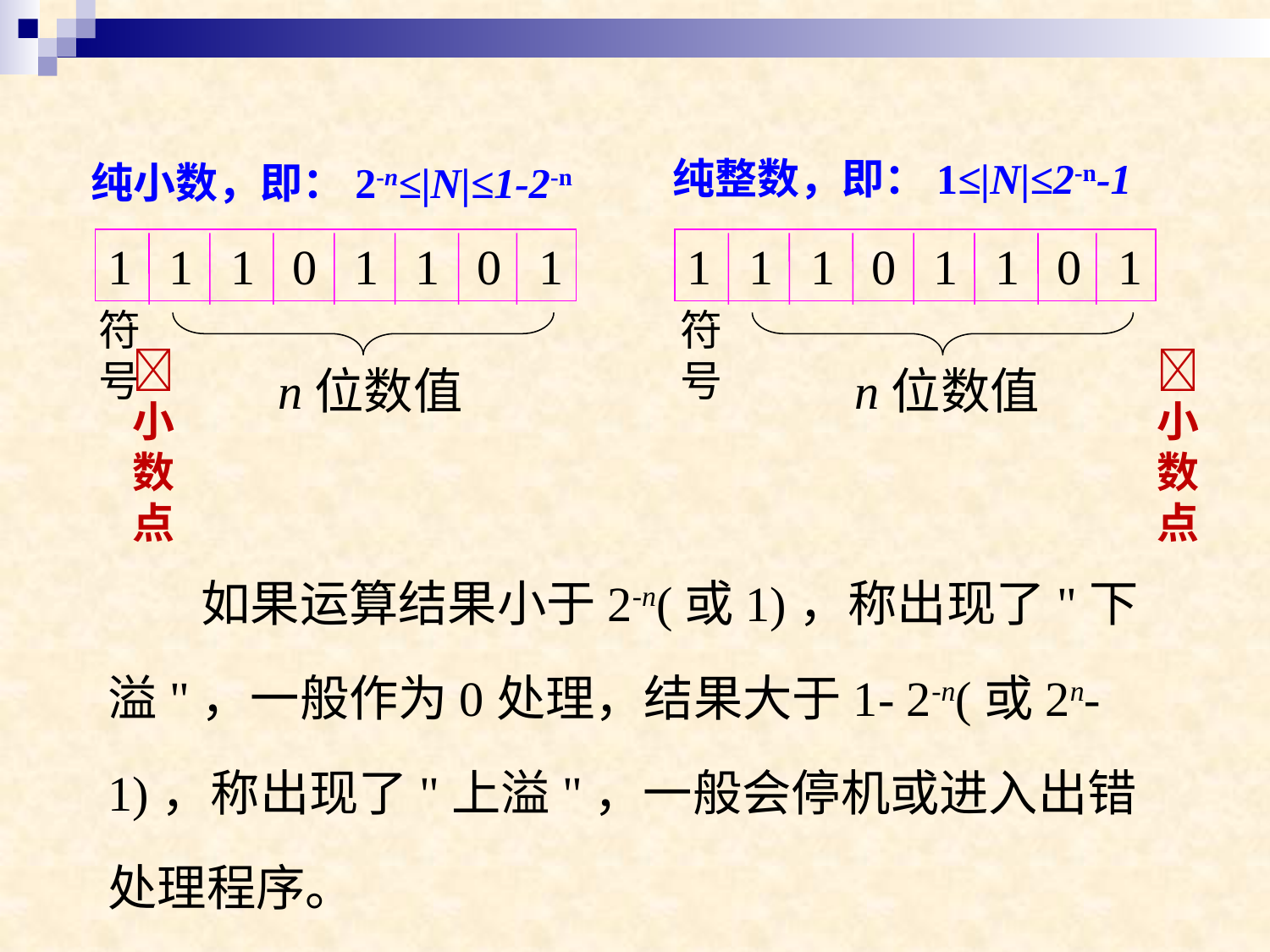

纯整数，即：1≤|N|≤2-n-1
纯小数，即：2-n≤|N|≤1-2-n

1   1   1   0   1   1   0   1

 •小数点
符号
n位数值

1   1   1   0   1   1   0   1

 •小数点
符号
n位数值
如果运算结果小于2-n(或1)，称出现了"下溢"，一般作为0处理，结果大于1- 2-n(或2n-1)，称出现了"上溢"，一般会停机或进入出错处理程序。